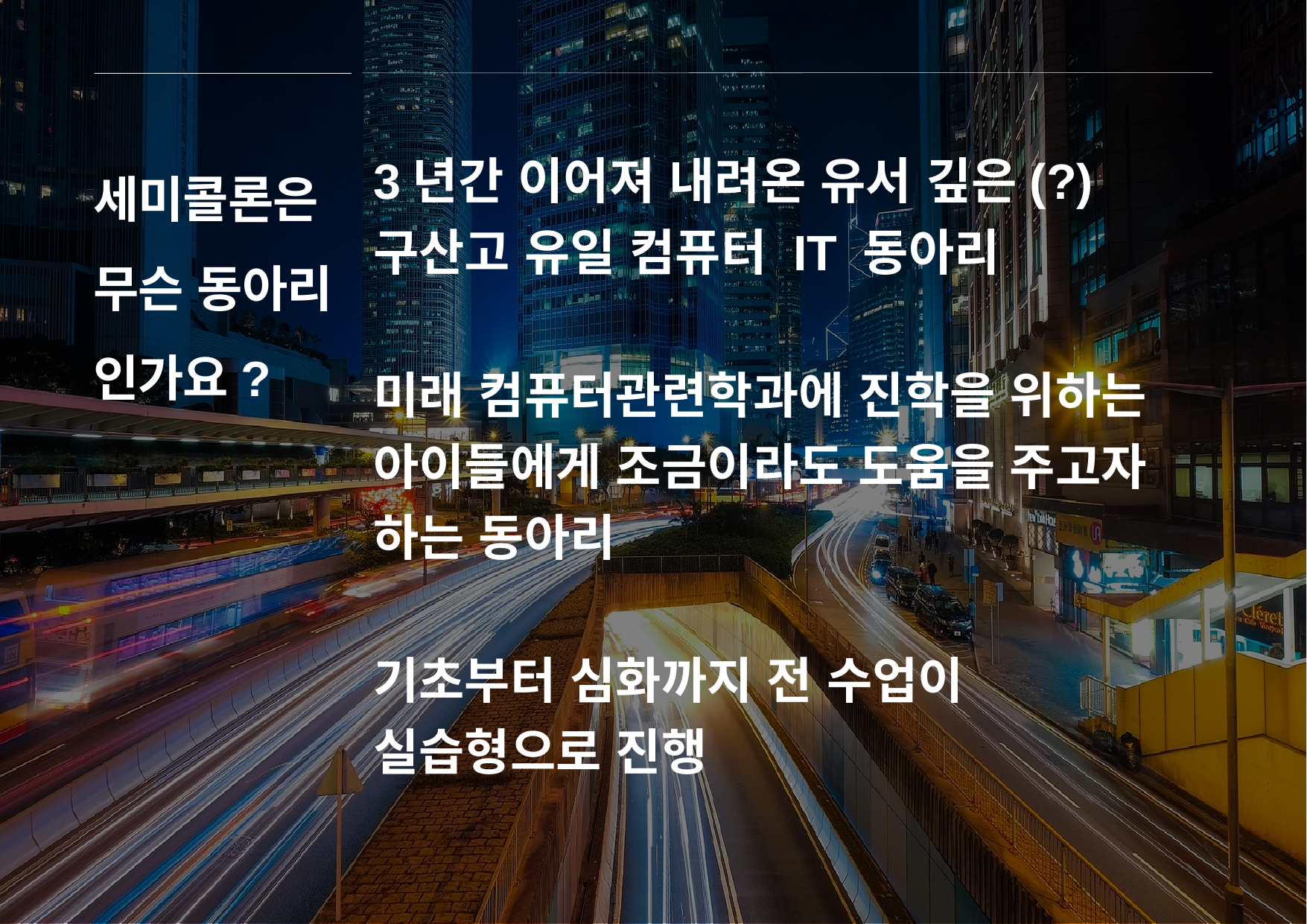

세미콜론은
무슨 동아리 인가요?
3년간 이어져 내려온 유서 깊은(?) 구산고 유일 컴퓨터 IT 동아리

미래 컴퓨터관련학과에 진학을 위하는 아이들에게 조금이라도 도움을 주고자 하는 동아리

기초부터 심화까지 전 수업이 실습형으로 진행